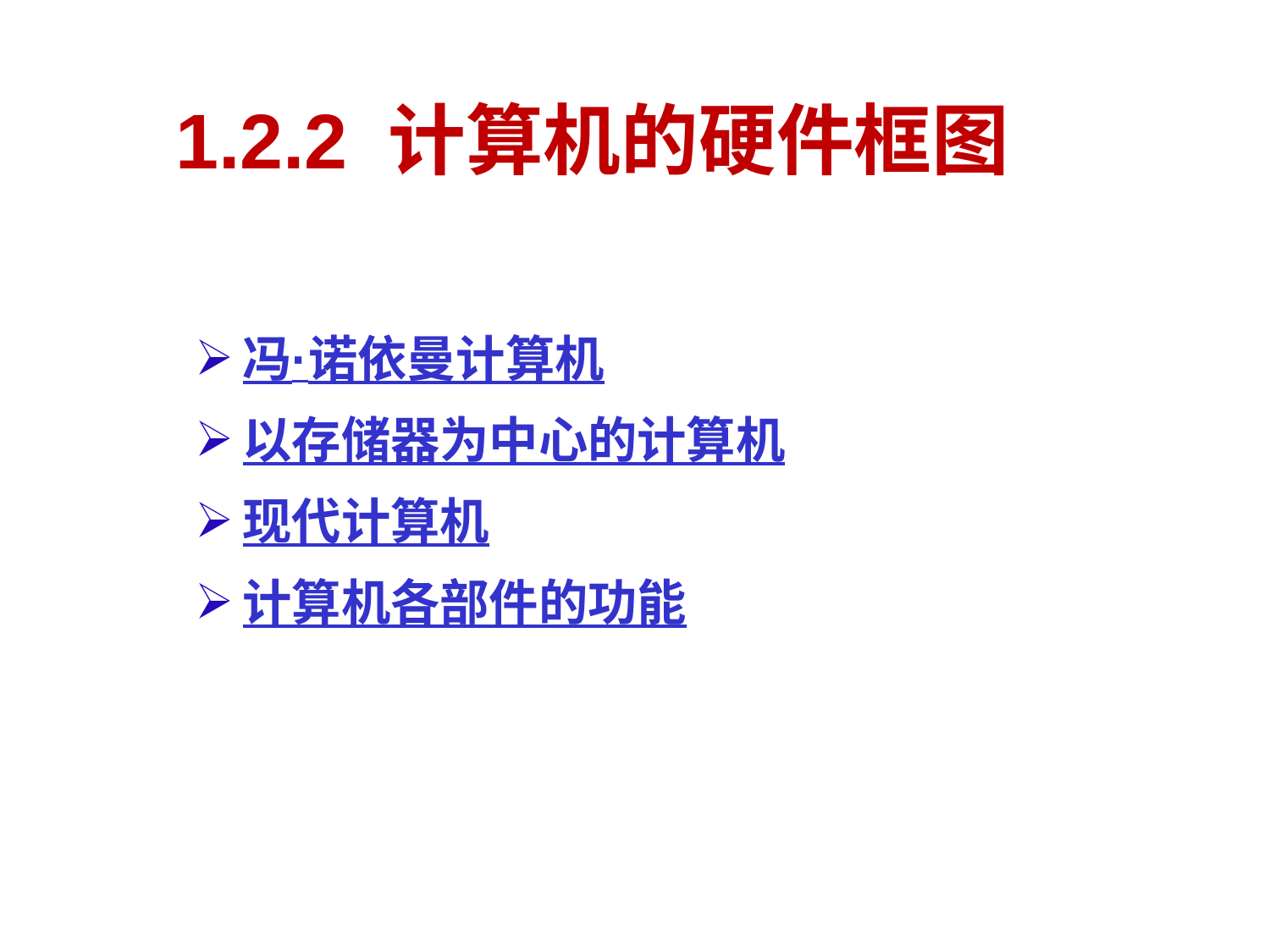

# 1.2.2 计算机的硬件框图
冯·诺依曼计算机
以存储器为中心的计算机
现代计算机
计算机各部件的功能